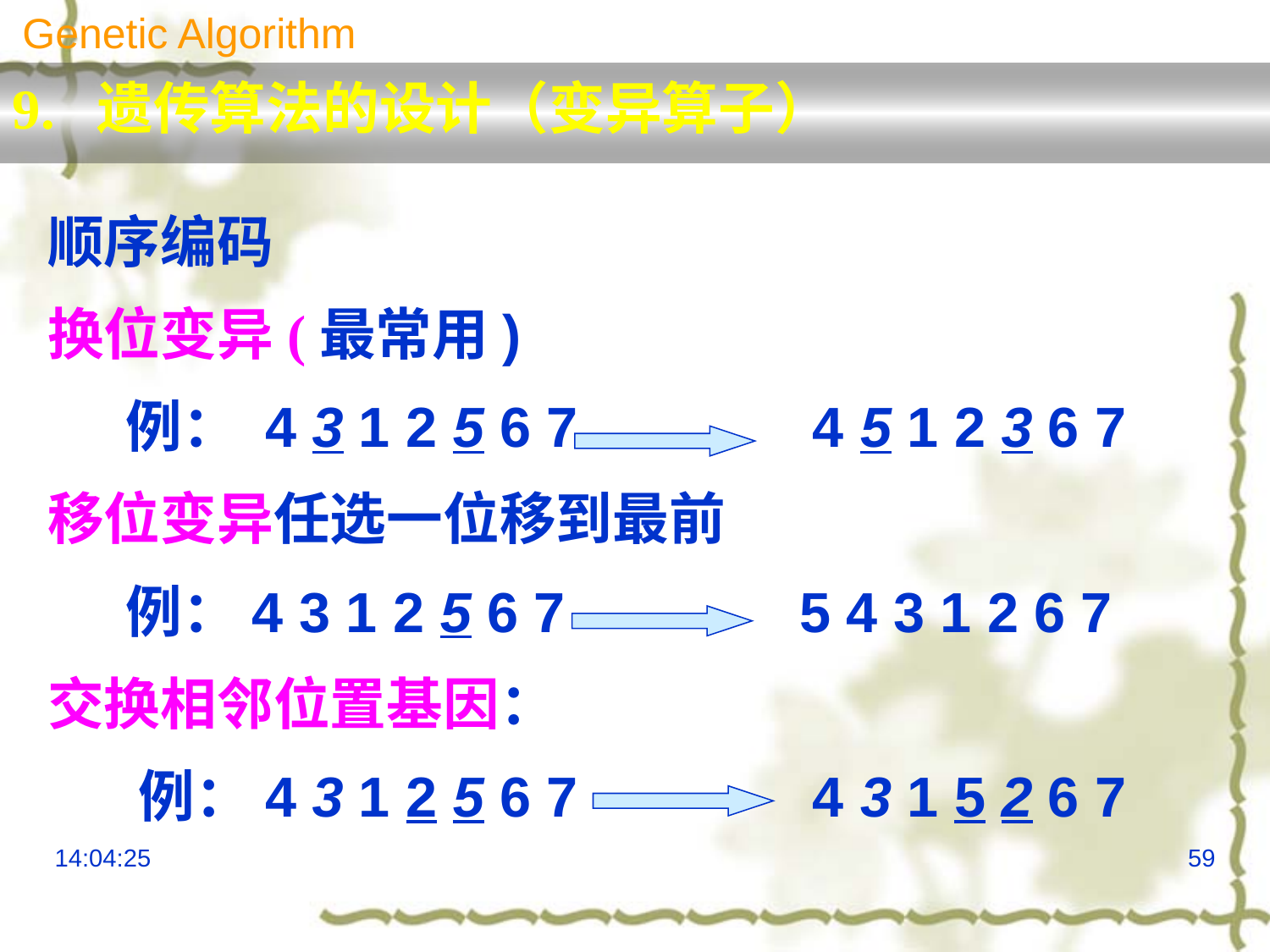

Genetic Algorithm
9.  遗传算法的设计（变异算子）
顺序编码
换位变异(最常用)
     例： 4 3 1 2 5 6 7               4 5 1 2 3 6 7
移位变异任选一位移到最前
     例：4 3 1 2 5 6 7               5 4 3 1 2 6 7
交换相邻位置基因：
      例：4 3 1 2 5 6 7               4 3 1 5 2 6 7

14:04:25
59